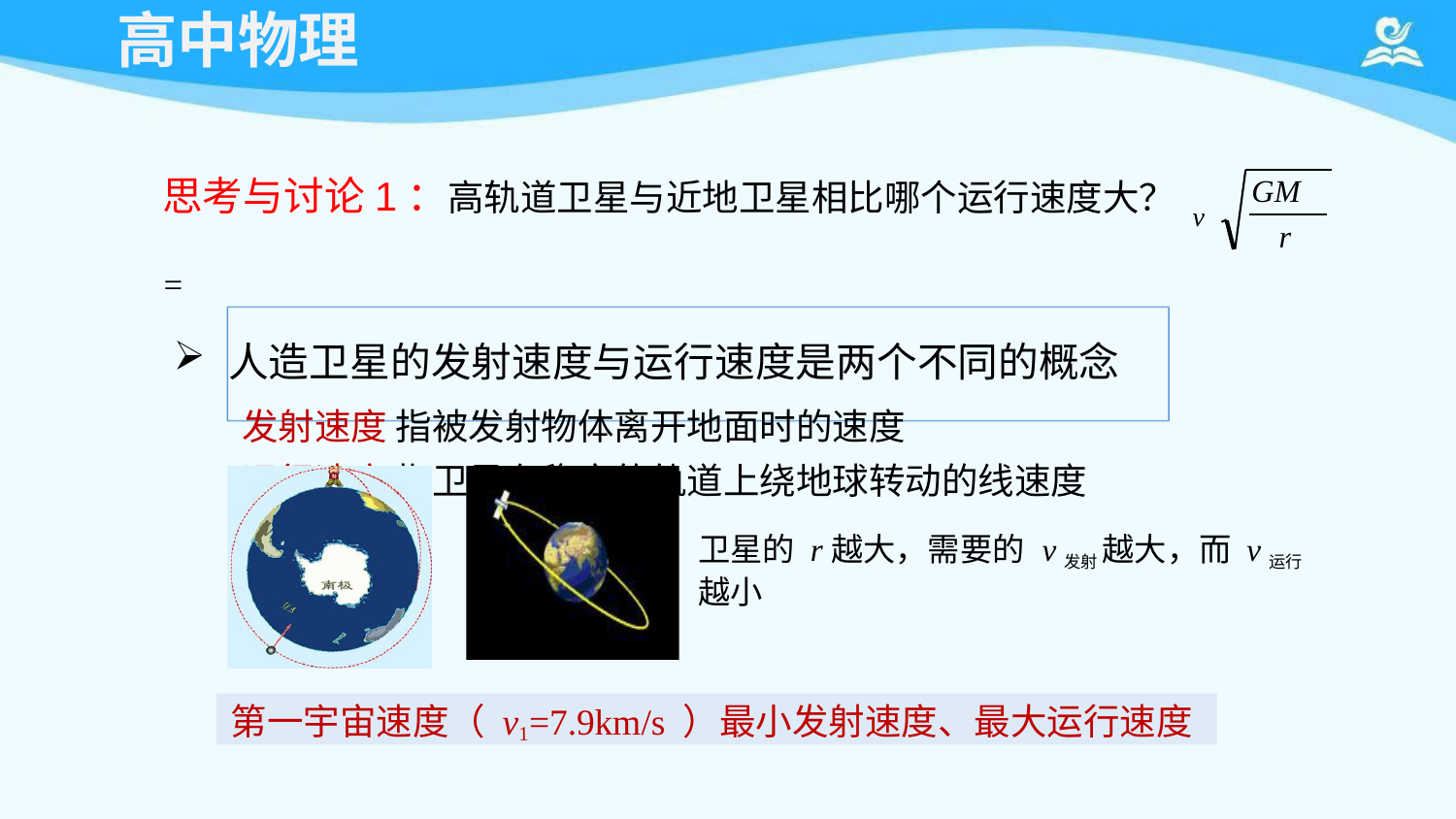

# 高中物理
思考与讨论1：高轨道卫星与近地卫星相比哪个运行速度大？ v =
人造卫星的发射速度与运行速度是两个不同的概念
发射速度 指被发射物体离开地面时的速度
运行速度 指卫星在稳定的轨道上绕地球转动的线速度
GM

r

卫星的 r越大，需要的 v发射越大，而 v运行越小
第一宇宙速度（ v1=7.9km/s ）最小发射速度、最大运行速度